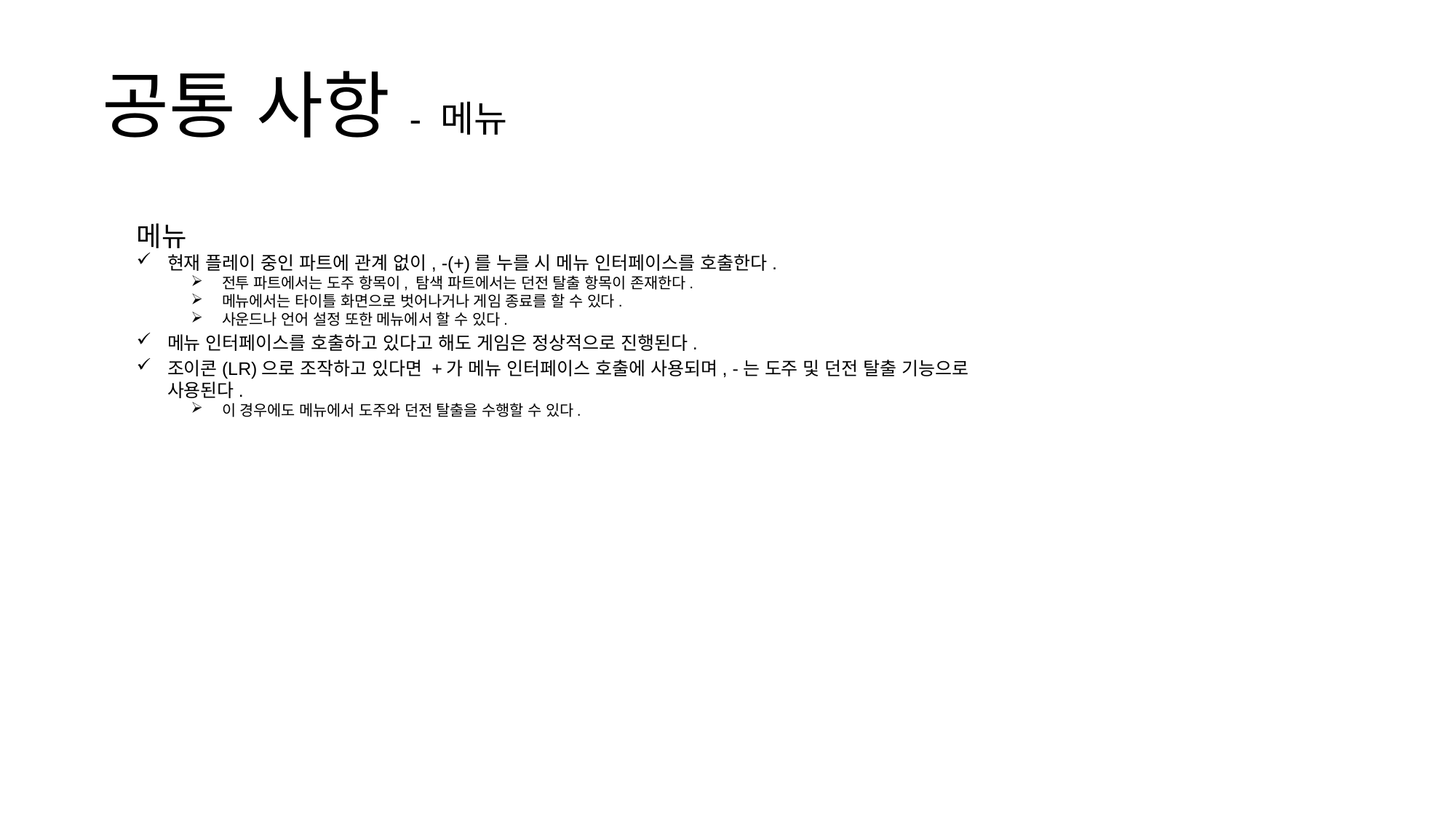

공통 사항 - 메뉴
메뉴
현재 플레이 중인 파트에 관계 없이, -(+)를 누를 시 메뉴 인터페이스를 호출한다.
전투 파트에서는 도주 항목이, 탐색 파트에서는 던전 탈출 항목이 존재한다.
메뉴에서는 타이틀 화면으로 벗어나거나 게임 종료를 할 수 있다.
사운드나 언어 설정 또한 메뉴에서 할 수 있다.

메뉴 인터페이스를 호출하고 있다고 해도 게임은 정상적으로 진행된다.

조이콘(LR)으로 조작하고 있다면 +가 메뉴 인터페이스 호출에 사용되며, -는 도주 및 던전 탈출 기능으로 사용된다.
이 경우에도 메뉴에서 도주와 던전 탈출을 수행할 수 있다.